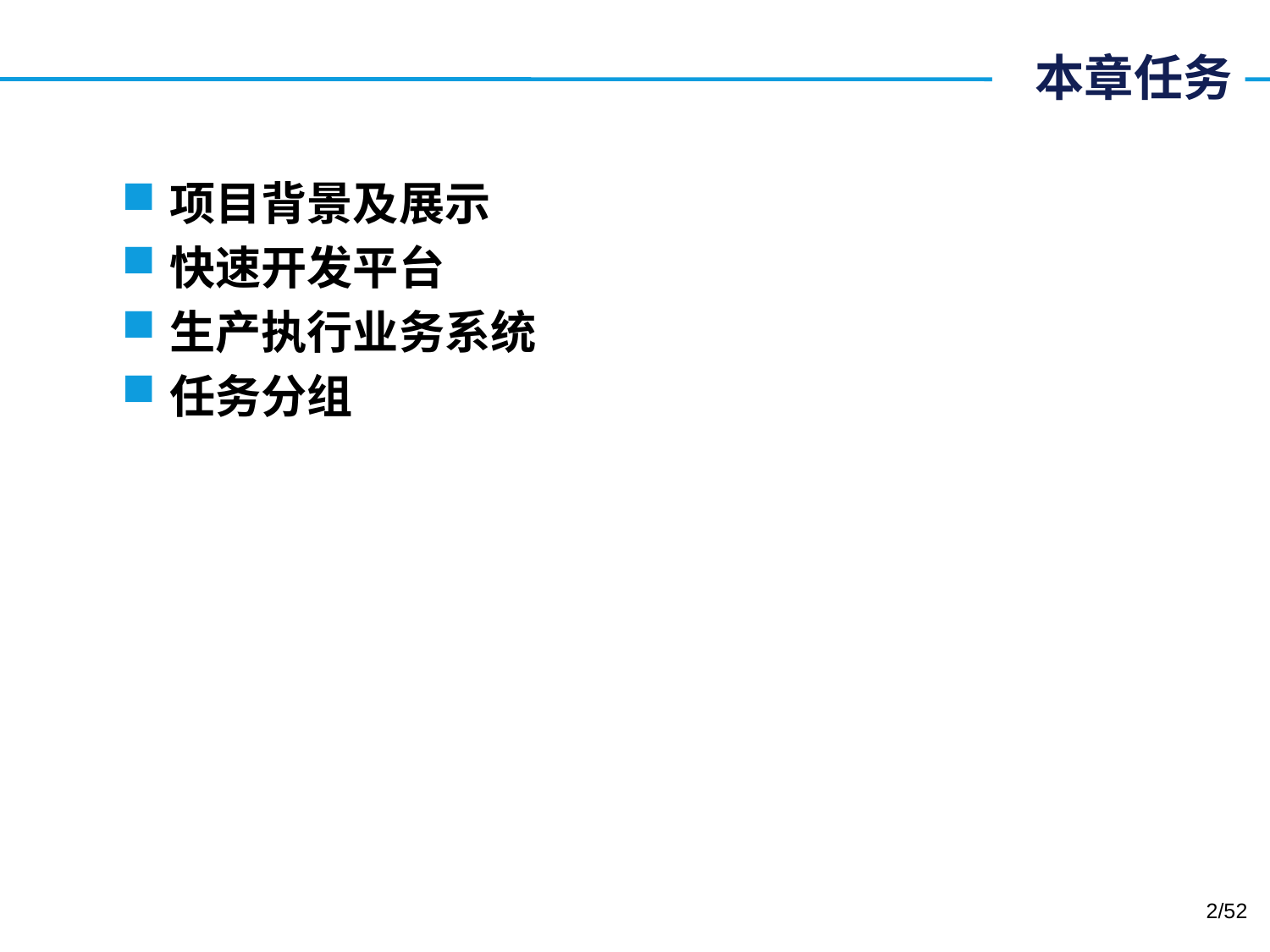

# 本章任务
项目背景及展示
快速开发平台
生产执行业务系统
任务分组
2/52